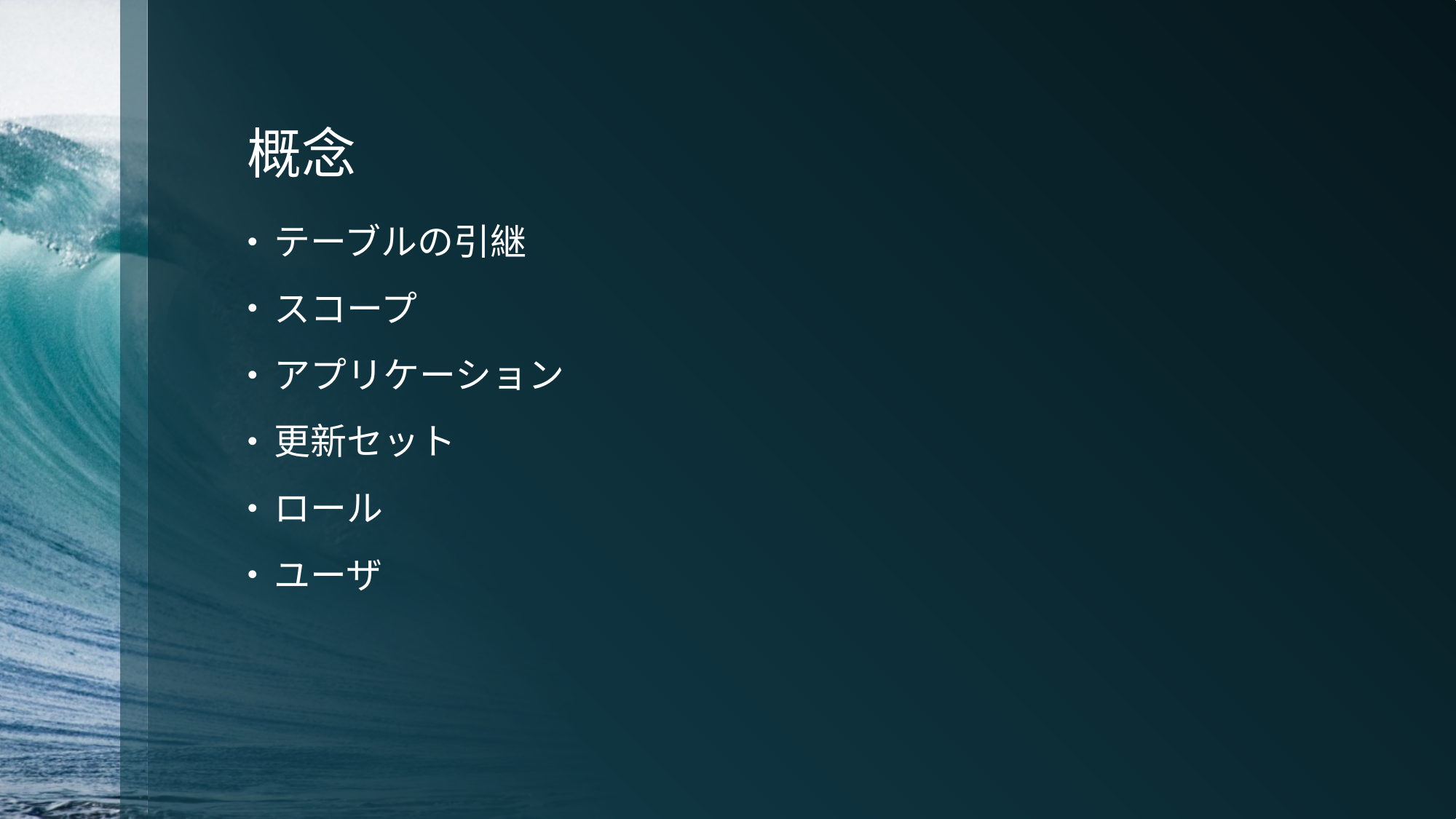

# 概念
テーブルの引継
スコープ
アプリケーション
更新セット
ロール
ユーザ